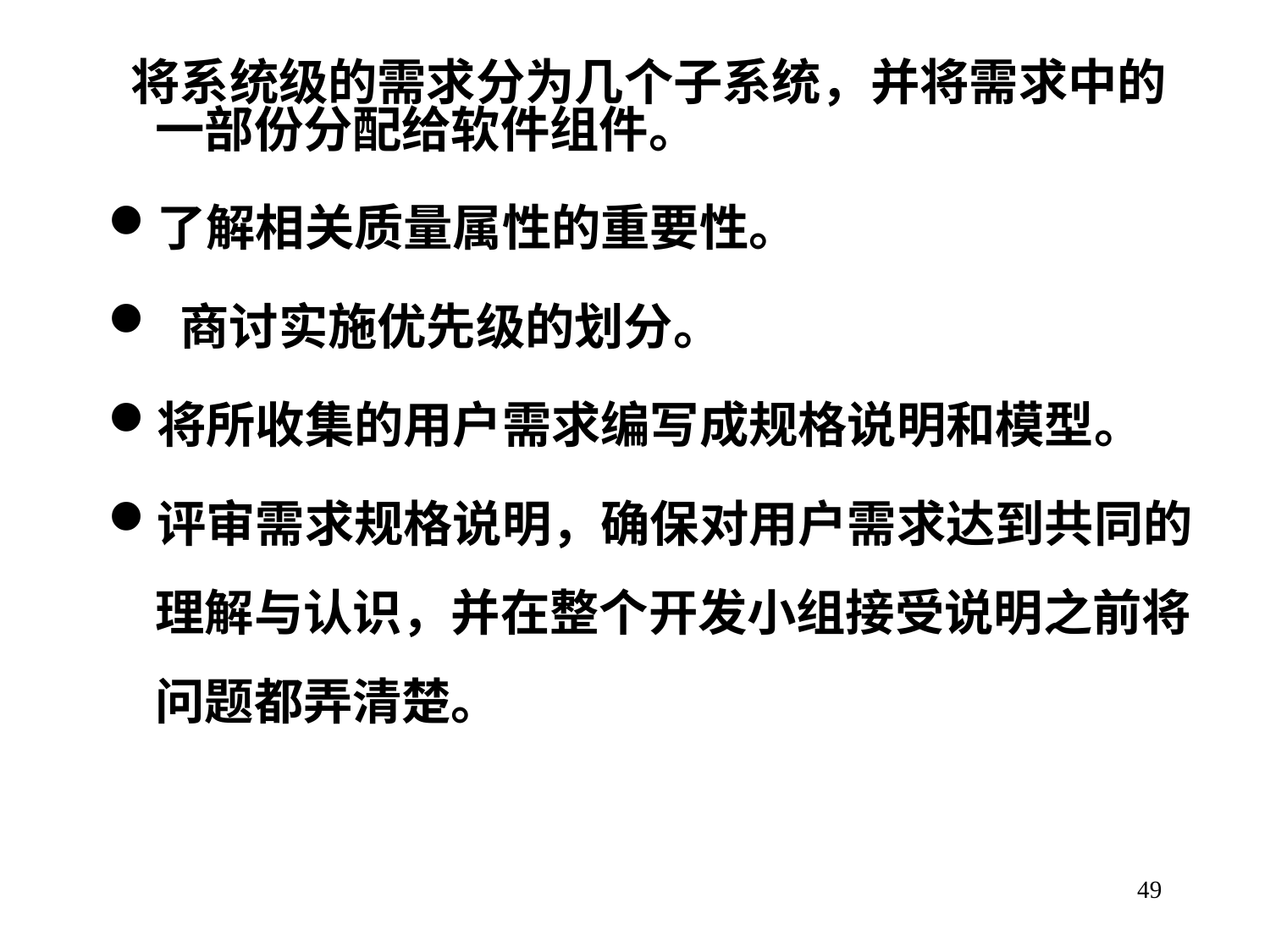

# 将系统级的需求分为几个子系统，并将需求中的一部份分配给软件组件。
了解相关质量属性的重要性。
 商讨实施优先级的划分。
将所收集的用户需求编写成规格说明和模型。
评审需求规格说明，确保对用户需求达到共同的理解与认识，并在整个开发小组接受说明之前将问题都弄清楚。

49